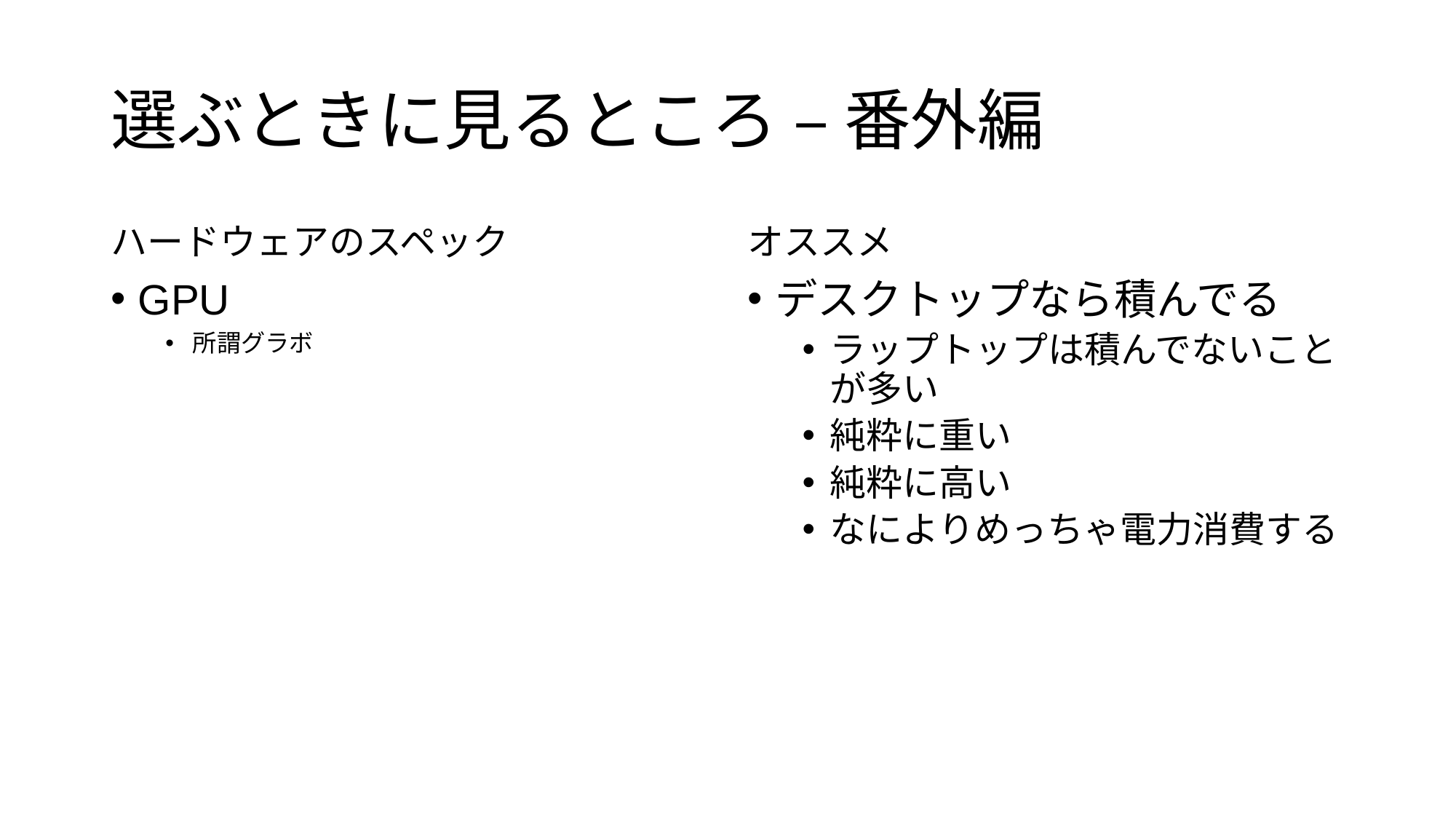

# 選ぶときに見るところ – 番外編
ハードウェアのスペック
GPU
所謂グラボ
オススメ
デスクトップなら積んでる
ラップトップは積んでないことが多い
純粋に重い
純粋に高い
なによりめっちゃ電力消費する